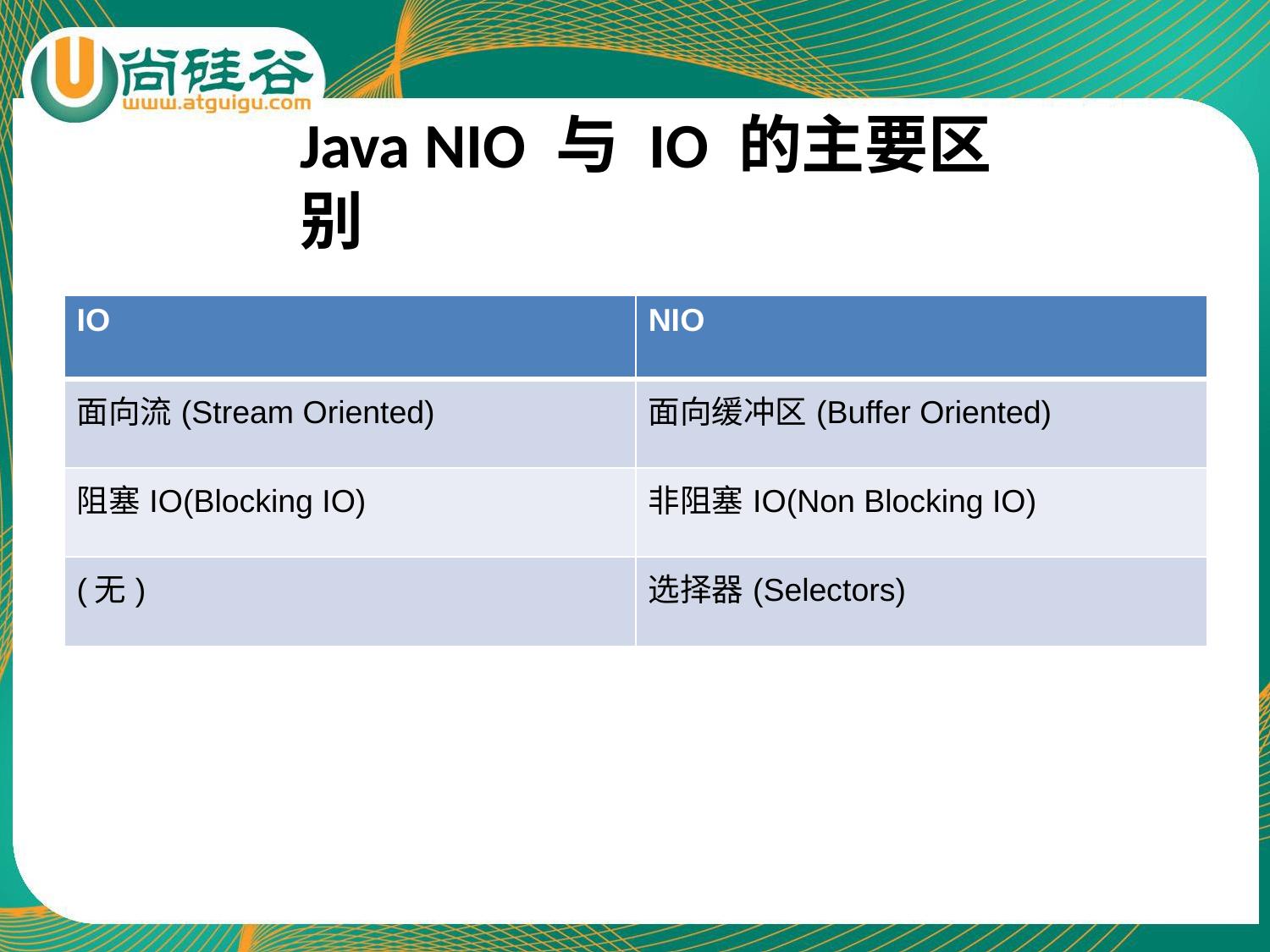

# Java NIO 与IO 的主要区别
| IO | NIO |
| --- | --- |
| 面向流(Stream Oriented) | 面向缓冲区(Buffer Oriented) |
| 阻塞IO(Blocking IO) | 非阻塞IO(Non Blocking IO) |
| (无) | 选择器(Selectors) |